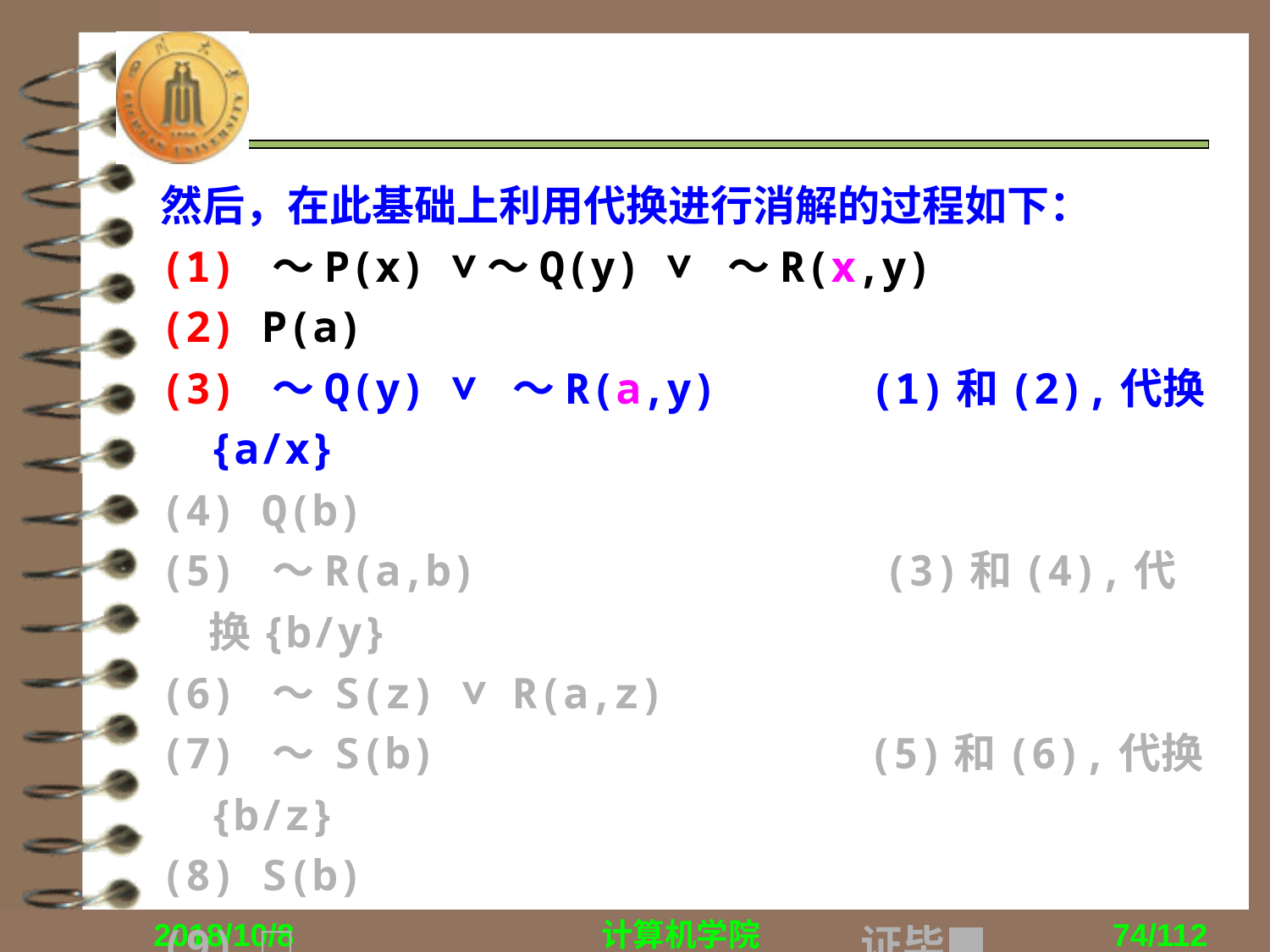

然后，在此基础上利用代换进行消解的过程如下：
(1) ～P(x) ∨～Q(y) ∨ ～R(x,y)
(2) P(a)
(3) ～Q(y) ∨ ～R(a,y)      (1)和(2),代换{a/x}
(4) Q(b)
(5) ～R(a,b)                (3)和(4),代换{b/y}
(6) ～ S(z) ∨ R(a,z)
(7) ～ S(b)                 (5)和(6),代换{b/z}
(8) S(b)
(9) □                   证毕■

2018/10/8
计算机学院
74/112